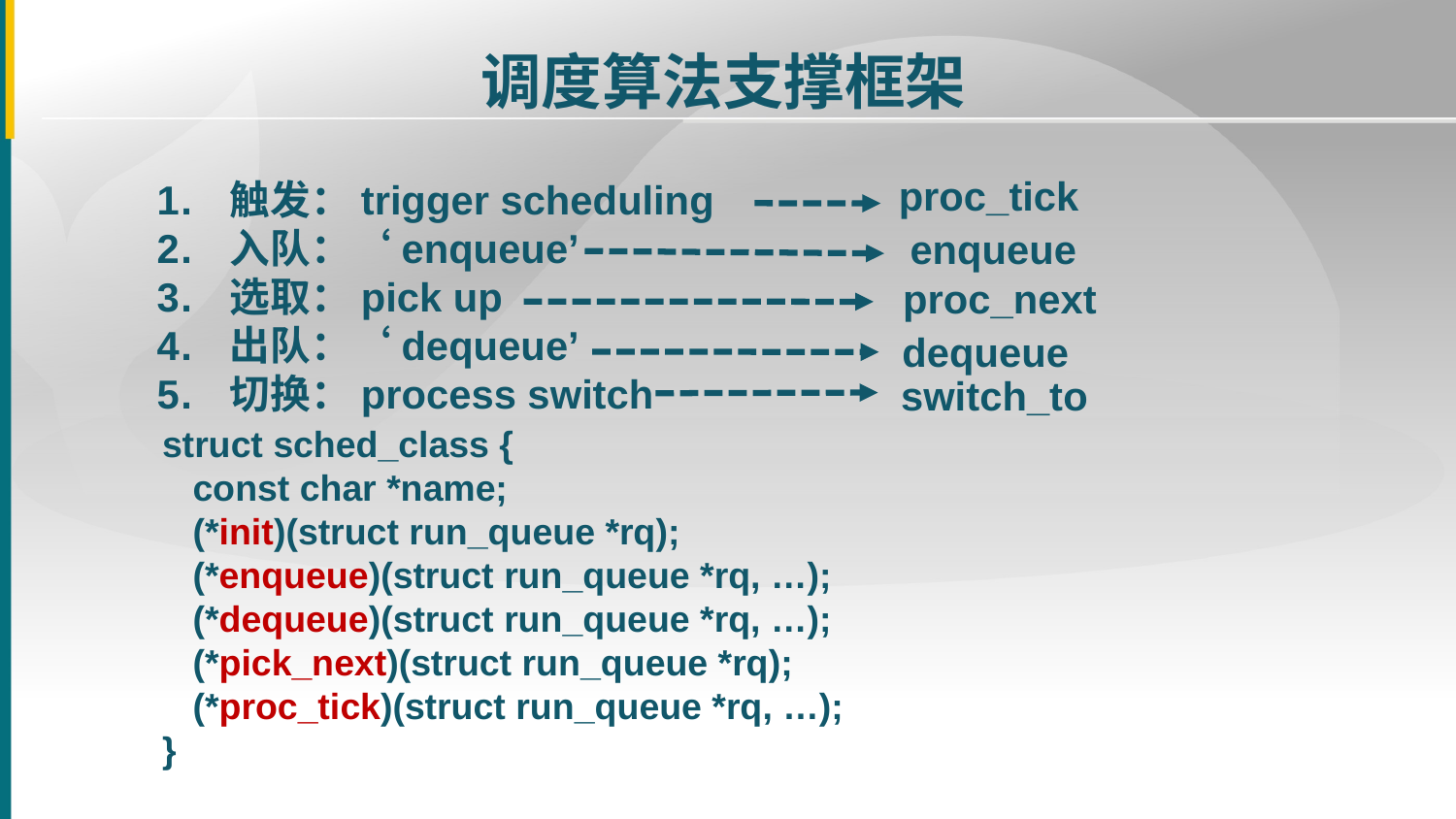

调度算法支撑框架
proc_tick
触发：trigger scheduling
入队：‘enqueue’
选取：pick up
出队：‘dequeue’
切换：process switch
enqueue
proc_next
dequeue
switch_to
struct sched_class {
   const char *name;
   (*init)(struct run_queue *rq);
   (*enqueue)(struct run_queue *rq, …);
   (*dequeue)(struct run_queue *rq, …);
   (*pick_next)(struct run_queue *rq);
   (*proc_tick)(struct run_queue *rq, …);
}